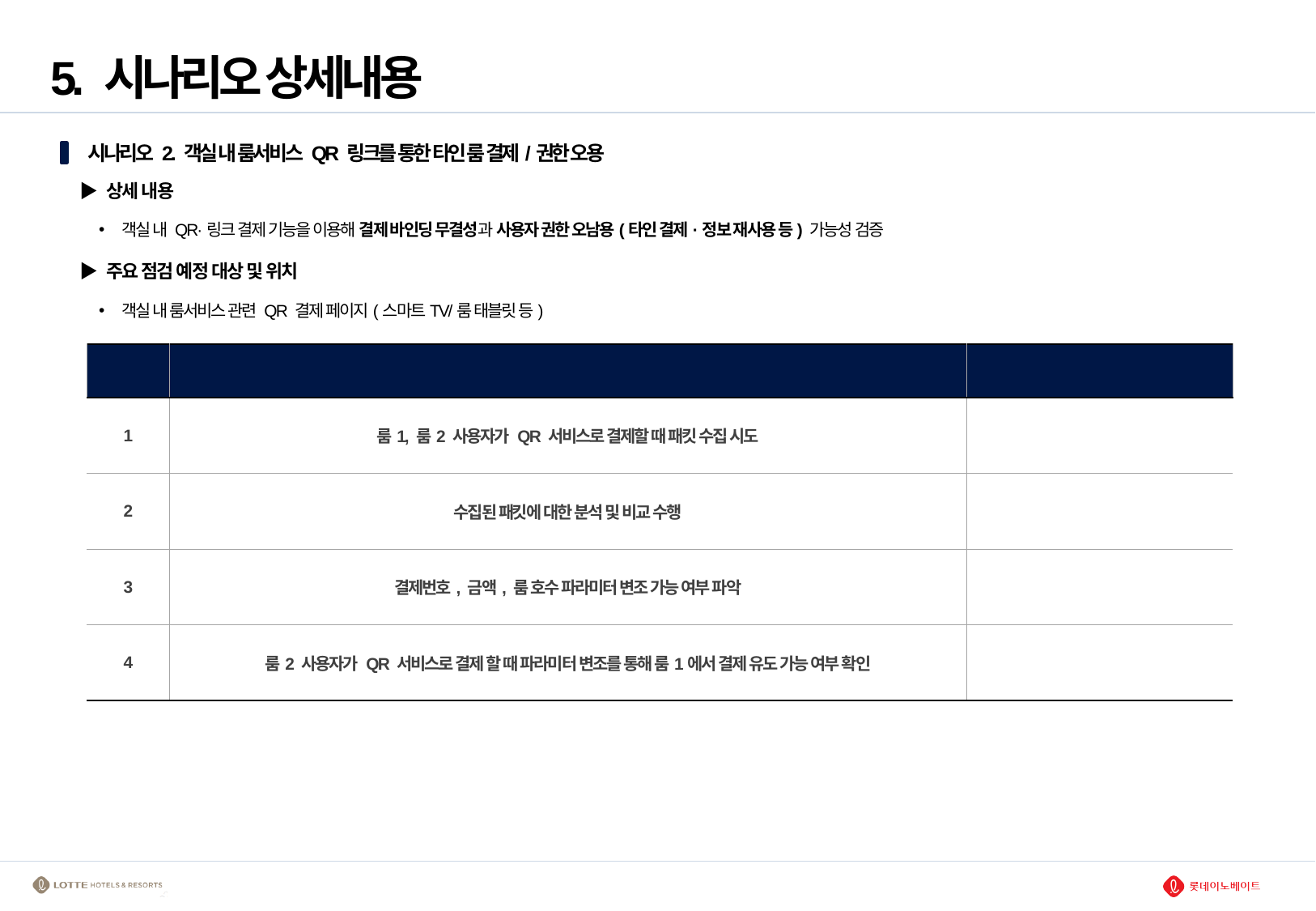

# 5. 시나리오 상세내용
 시나리오 2. 객실 내 룸서비스 QR 링크를 통한 타인 룸 결제/권한 오용

▶ 상세 내용
객실 내 QR·링크 결제 기능을 이용해 결제 바인딩 무결성과 사용자 권한 오남용(타인 결제·정보 재사용 등) 가능성 검증
▶ 주요 점검 예정 대상 및 위치
객실 내 룸서비스 관련 QR 결제 페이지(스마트TV/룸 태블릿 등)
| No. | 상세 침투 테스트 항목 | 비고 |
| --- | --- | --- |
| 1 | 룸1, 룸2 사용자가 QR 서비스로 결제할 때 패킷 수집 시도 |  |
| 2 | 수집된 패킷에 대한 분석 및 비교 수행 |  |
| 3 | 결제번호, 금액, 룸 호수 파라미터 변조 가능 여부 파악 |  |
| 4 | 룸2 사용자가 QR 서비스로 결제 할 때 파라미터 변조를 통해 룸1에서 결제 유도 가능 여부 확인 |  |